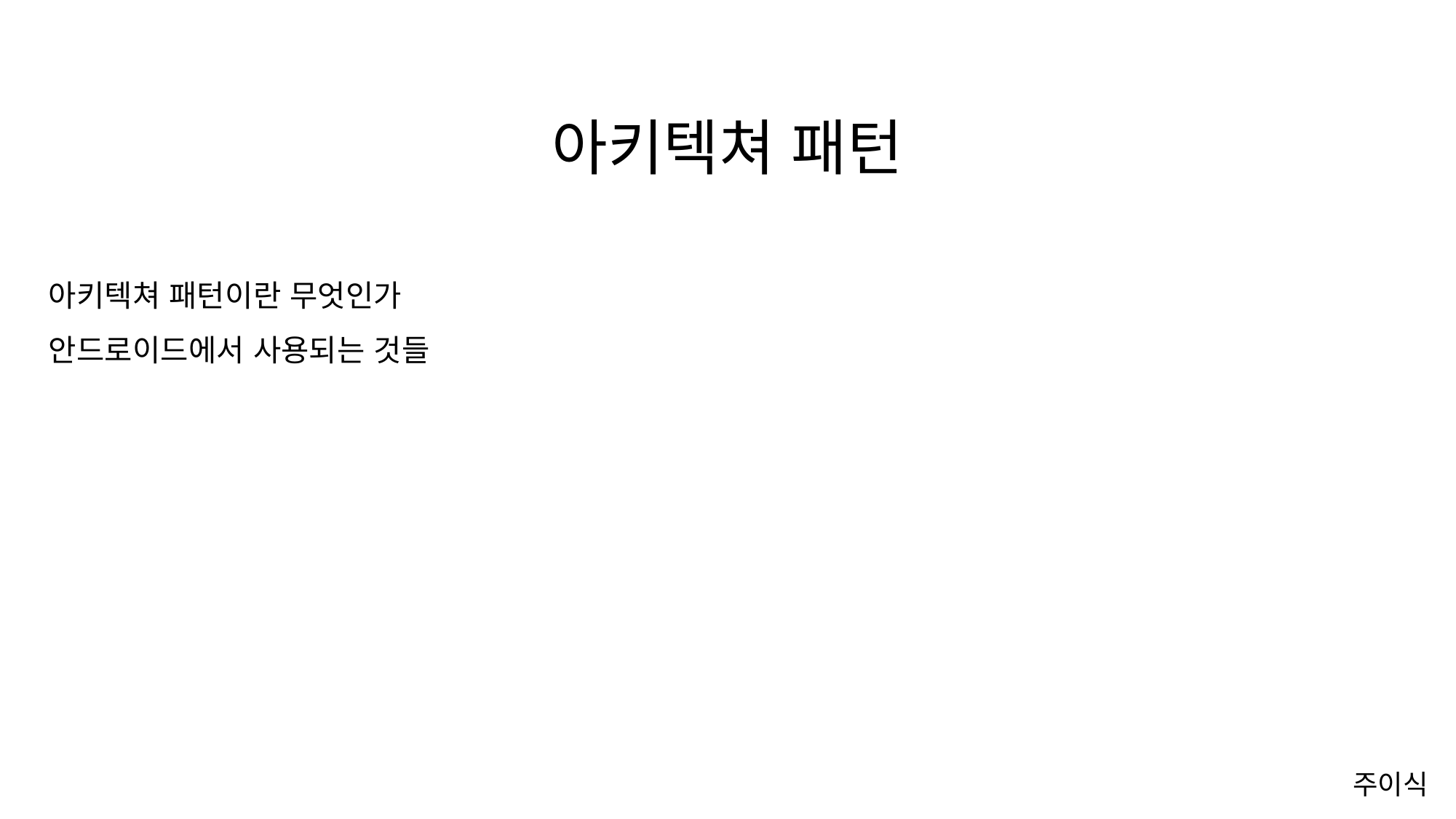

아키텍쳐 패턴
아키텍쳐 패턴이란 무엇인가

안드로이드에서 사용되는 것들
주이식